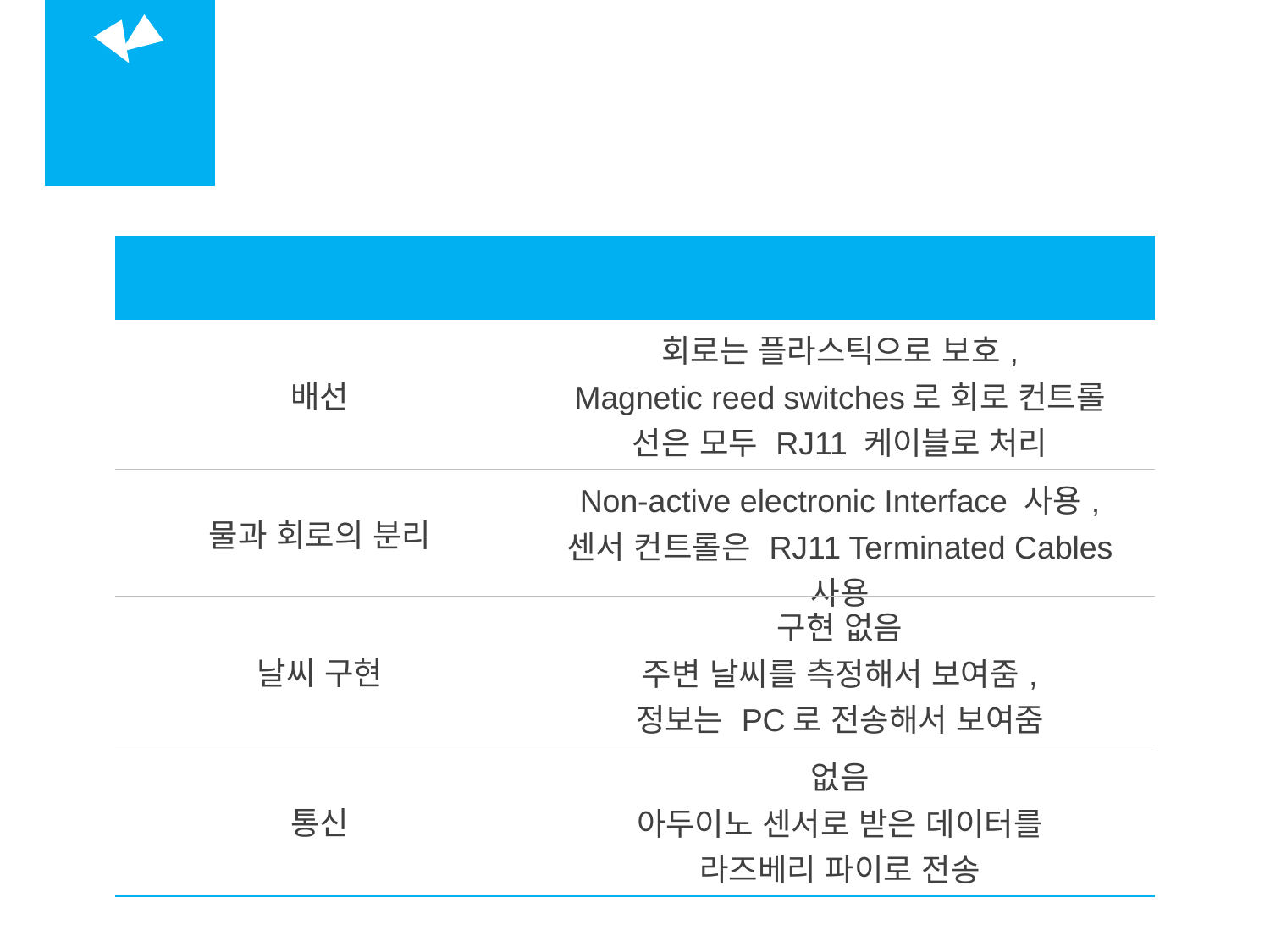

02
Weather station
| 조사 내용 | Weather station |
| --- | --- |
| 배선 | 회로는 플라스틱으로 보호, Magnetic reed switches로 회로 컨트롤 선은 모두 RJ11 케이블로 처리 |
| 물과 회로의 분리 | Non-active electronic Interface 사용, 센서 컨트롤은 RJ11 Terminated Cables 사용 |
| 날씨 구현 | 구현 없음 주변 날씨를 측정해서 보여줌, 정보는 PC로 전송해서 보여줌 |
| 통신 | 없음 아두이노 센서로 받은 데이터를 라즈베리 파이로 전송 |